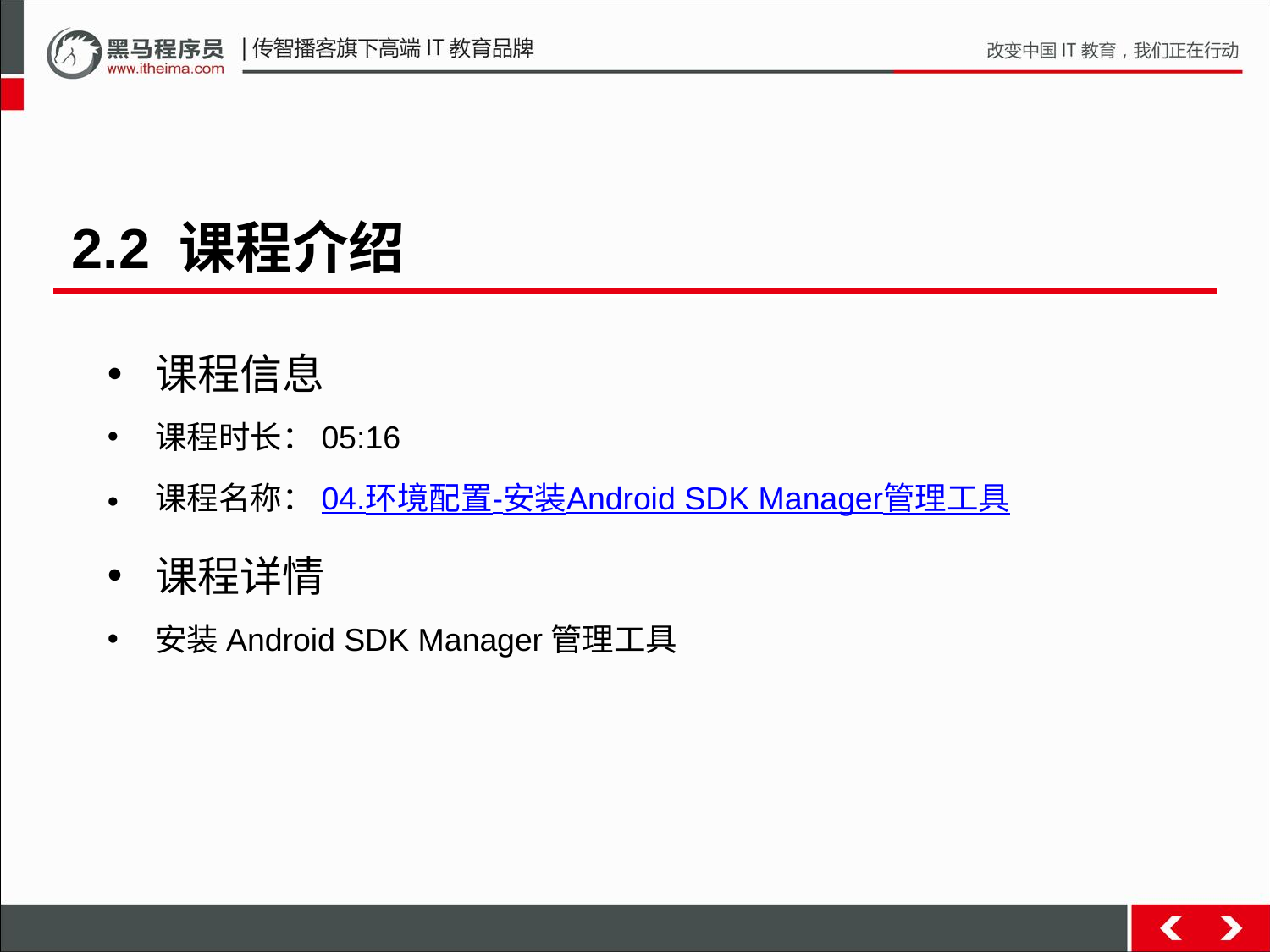

2.2 课程介绍
课程信息
课程时长：05:16
课程名称：04.环境配置-安装Android SDK Manager管理工具
课程详情
安装Android SDK Manager管理工具